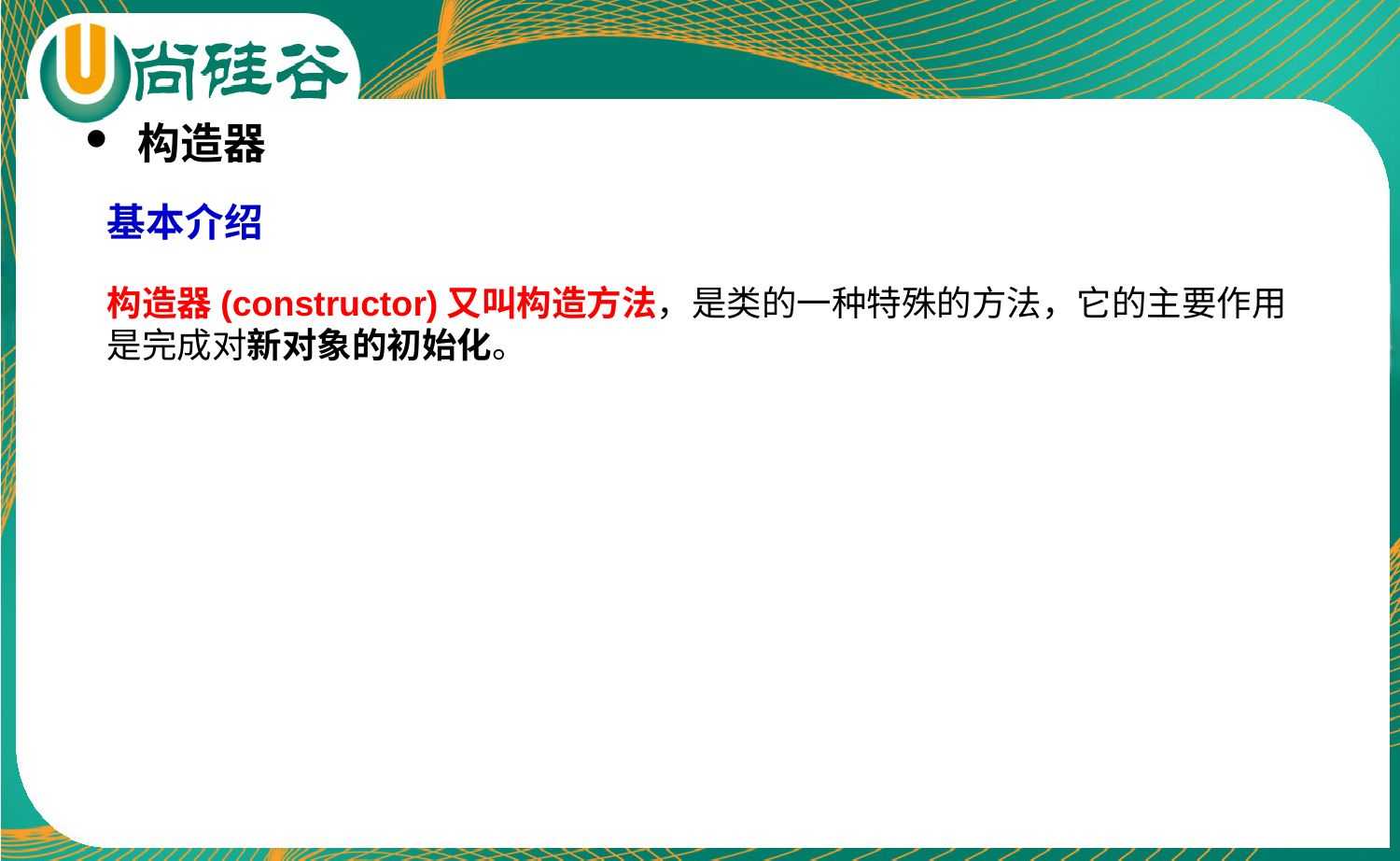

构造器

基本介绍

构造器(constructor)又叫构造方法，是类的一种特殊的方法，它的主要作用是完成对新对象的初始化。